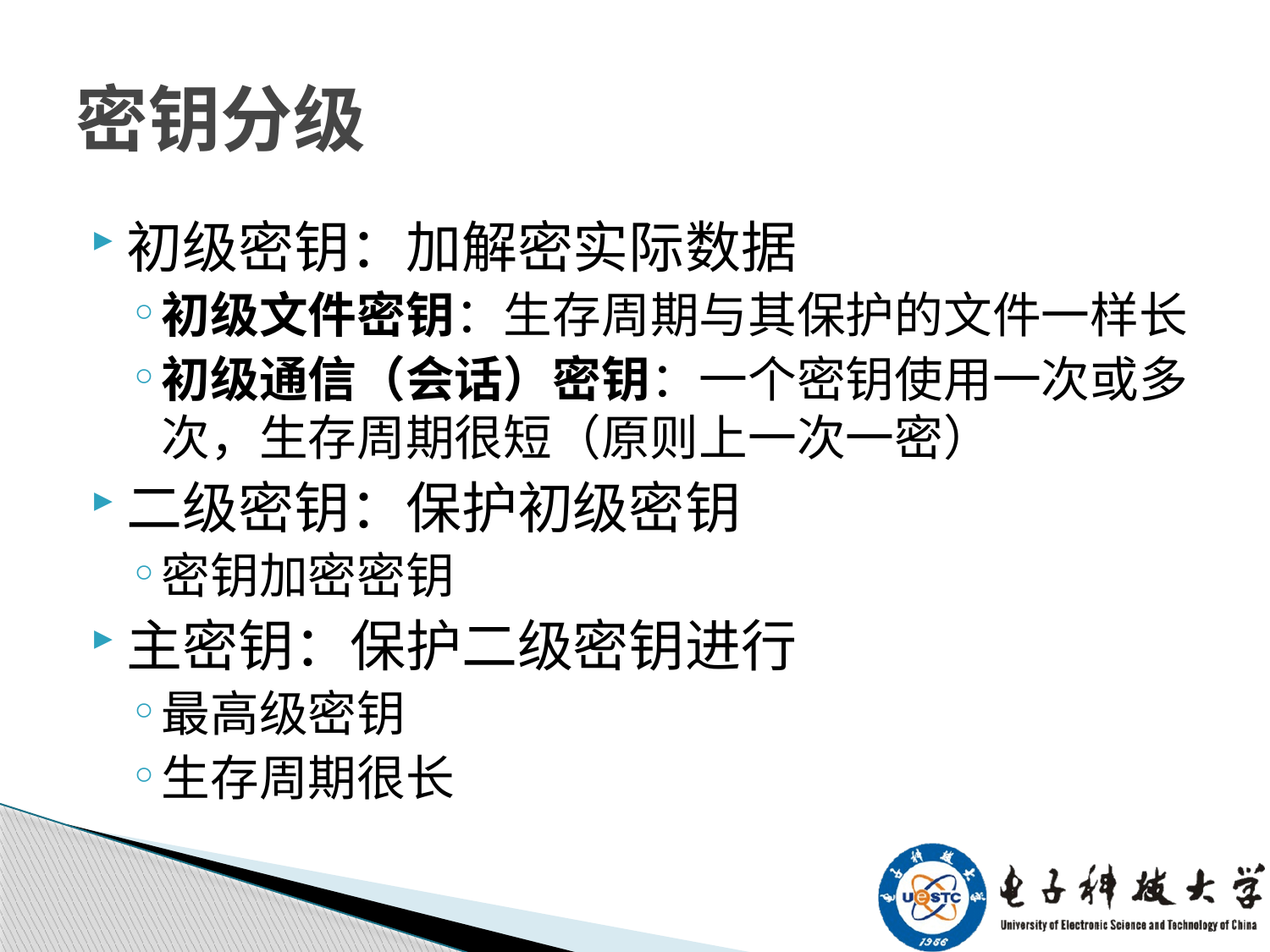

# 密钥分级
初级密钥：加解密实际数据
初级文件密钥：生存周期与其保护的文件一样长
初级通信（会话）密钥：一个密钥使用一次或多次，生存周期很短（原则上一次一密）
二级密钥：保护初级密钥
密钥加密密钥
主密钥：保护二级密钥进行
最高级密钥
生存周期很长